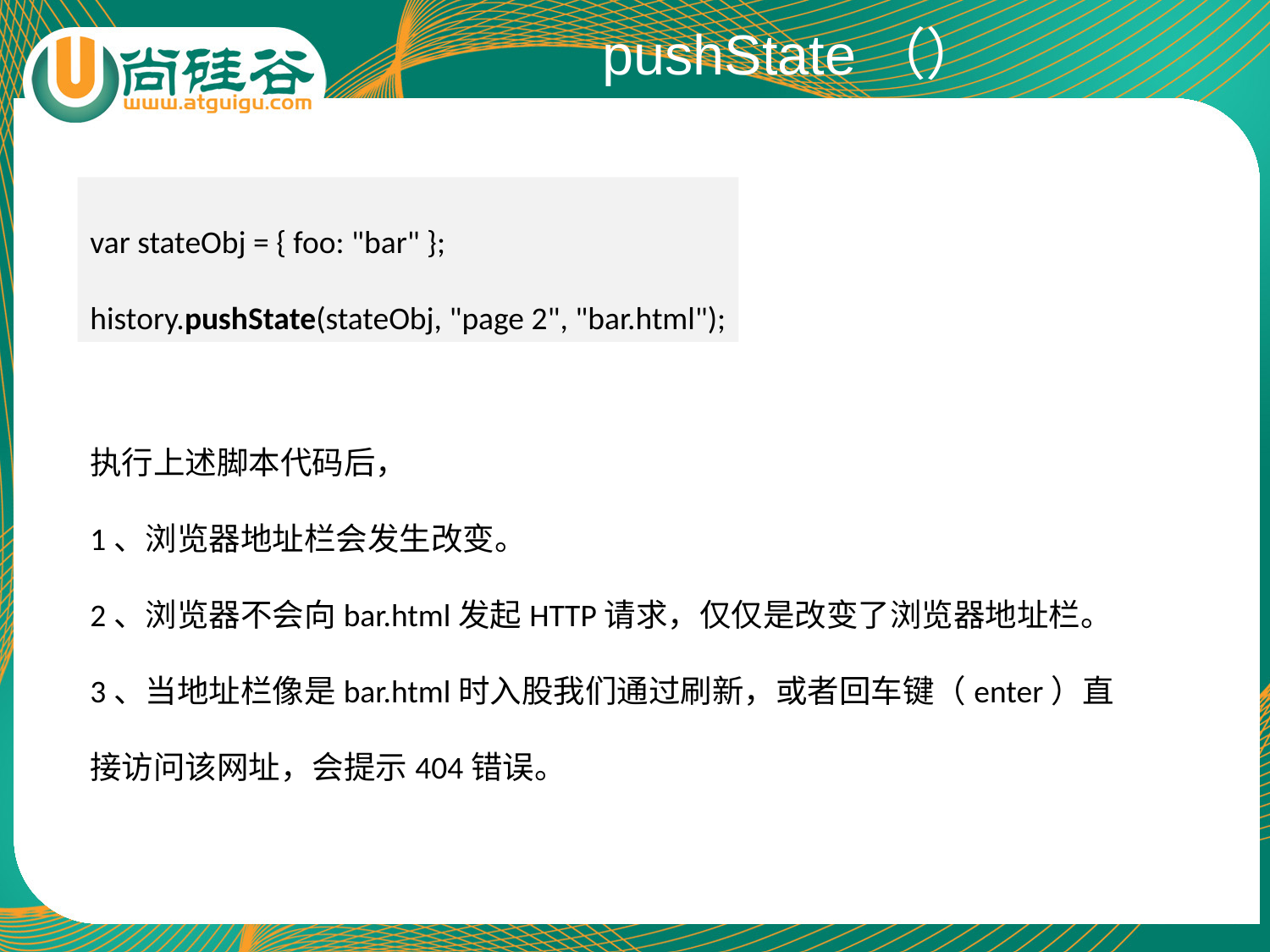

# pushState（）
var stateObj = { foo: "bar" };
history.pushState(stateObj, "page 2", "bar.html");
执行上述脚本代码后，
1、浏览器地址栏会发生改变。
2、浏览器不会向bar.html发起HTTP请求，仅仅是改变了浏览器地址栏。
3、当地址栏像是bar.html时入股我们通过刷新，或者回车键（enter）直接访问该网址，会提示404错误。